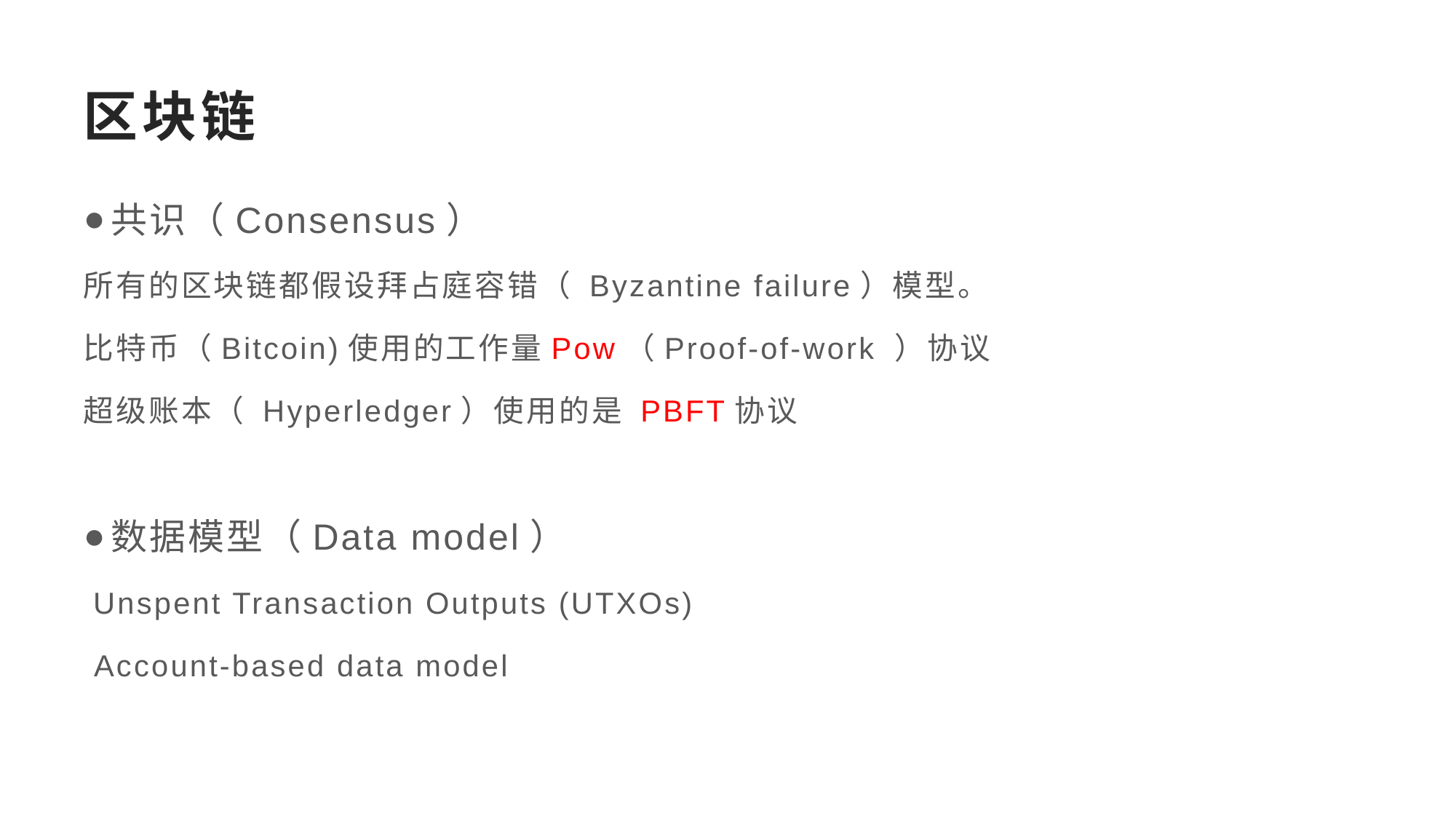

# 区块链
共识（Consensus）
所有的区块链都假设拜占庭容错（ Byzantine failure）模型。
比特币（Bitcoin)使用的工作量Pow（Proof-of-work ）协议
超级账本（ Hyperledger）使用的是 PBFT协议

数据模型（Data model）
 Unspent Transaction Outputs (UTXOs)
 Account-based data model